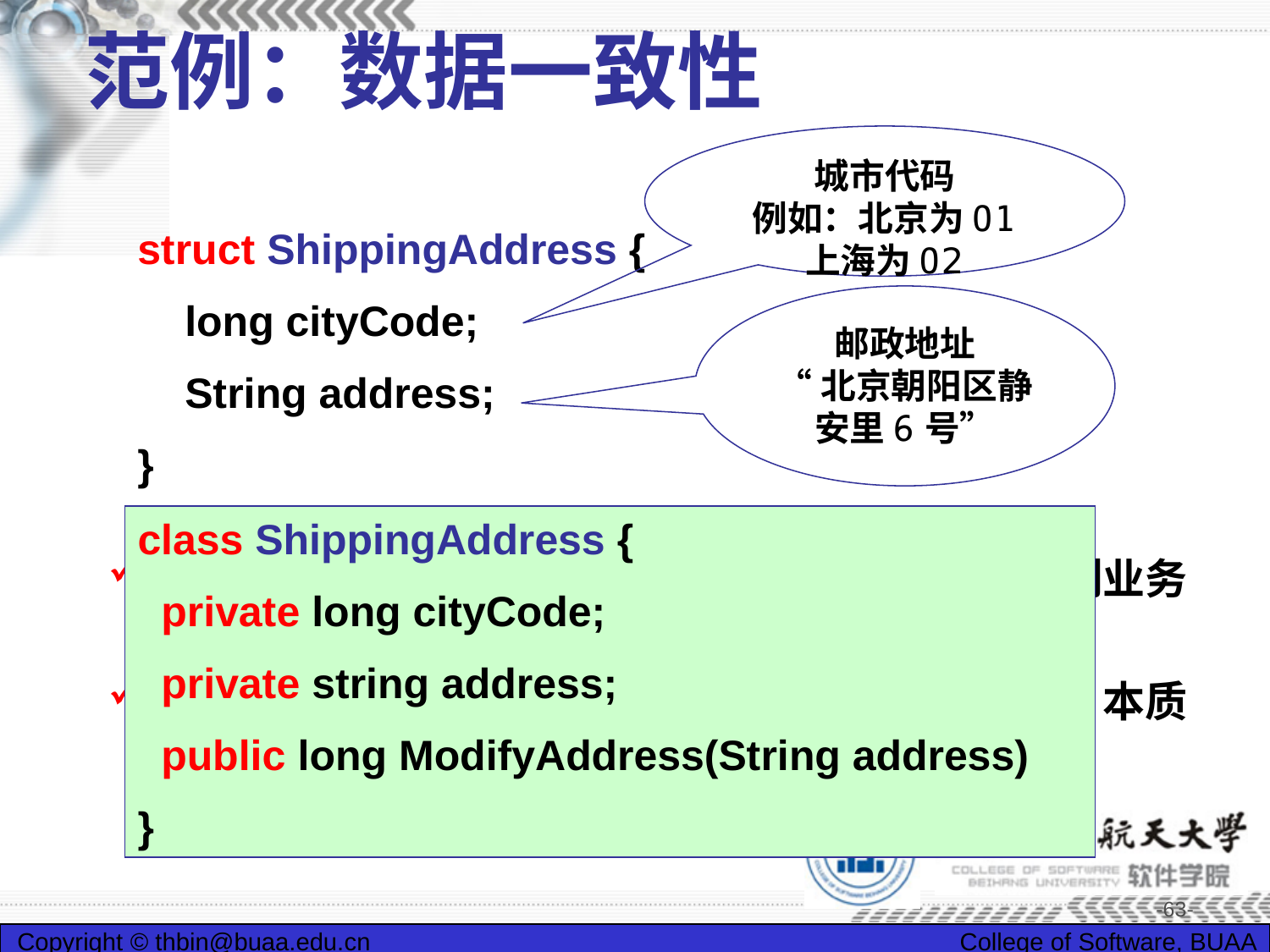

# 范例：数据一致性
城市代码
例如：北京为01
上海为02
struct ShippingAddress {
    long cityCode;
    String address;
}
邮政地址
“北京朝阳区静安里6号”
class ShippingAddress {
  private long cityCode;
  private string address;
  public long ModifyAddress(String address)
}
操作这个数据结构的程序员，必须严格遵守一系列业务逻辑规则，否则很容易破坏数据的一致性
结构化程序设计处理大项目时，多人协同开发时，本质上无法保证数据的一致性
-63-